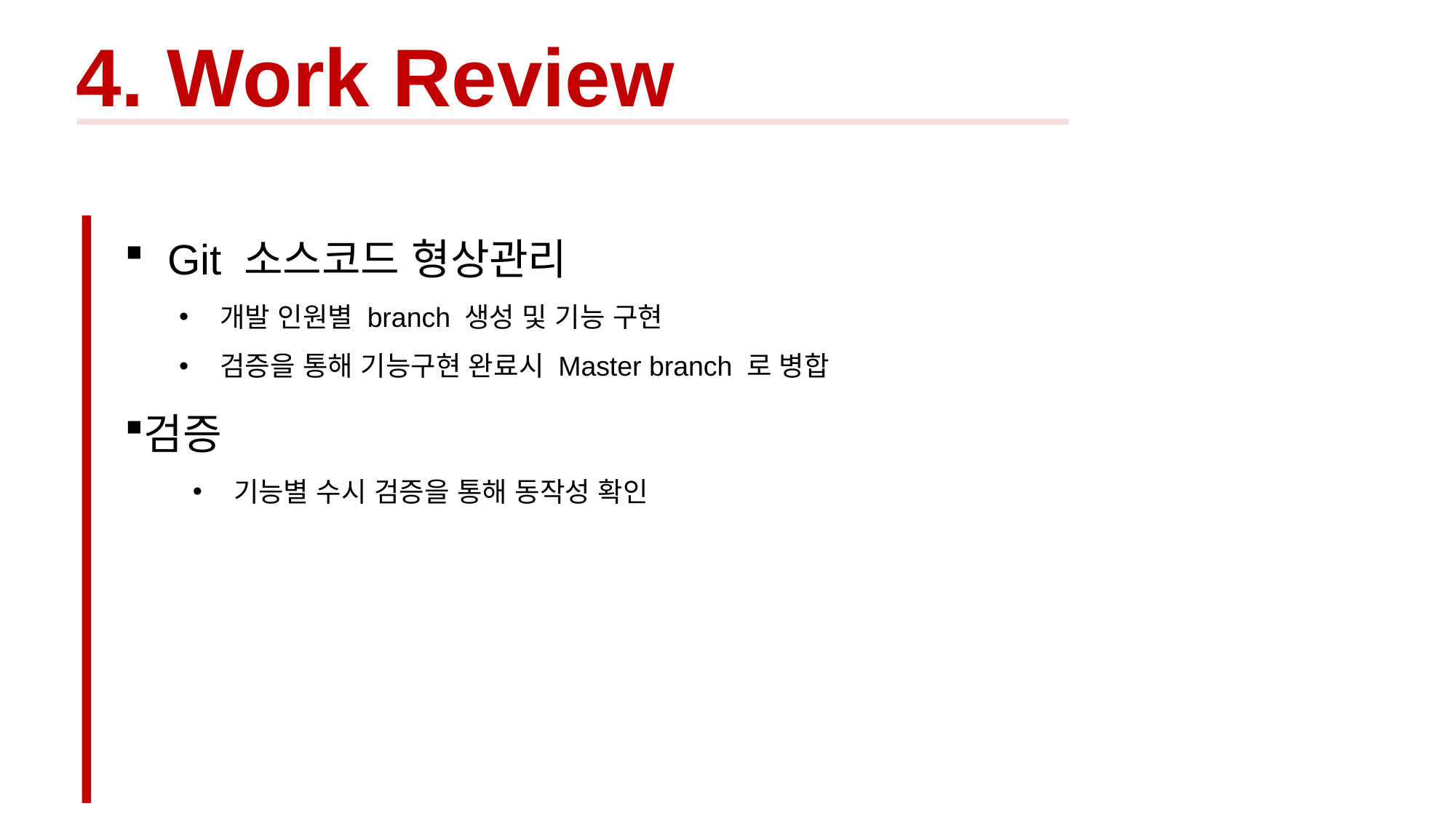

4. Work Review

  Git 소스코드 형상관리
개발 인원별 branch 생성 및 기능 구현
검증을 통해 기능구현 완료시 Master branch 로 병합
검증
기능별 수시 검증을 통해 동작성 확인